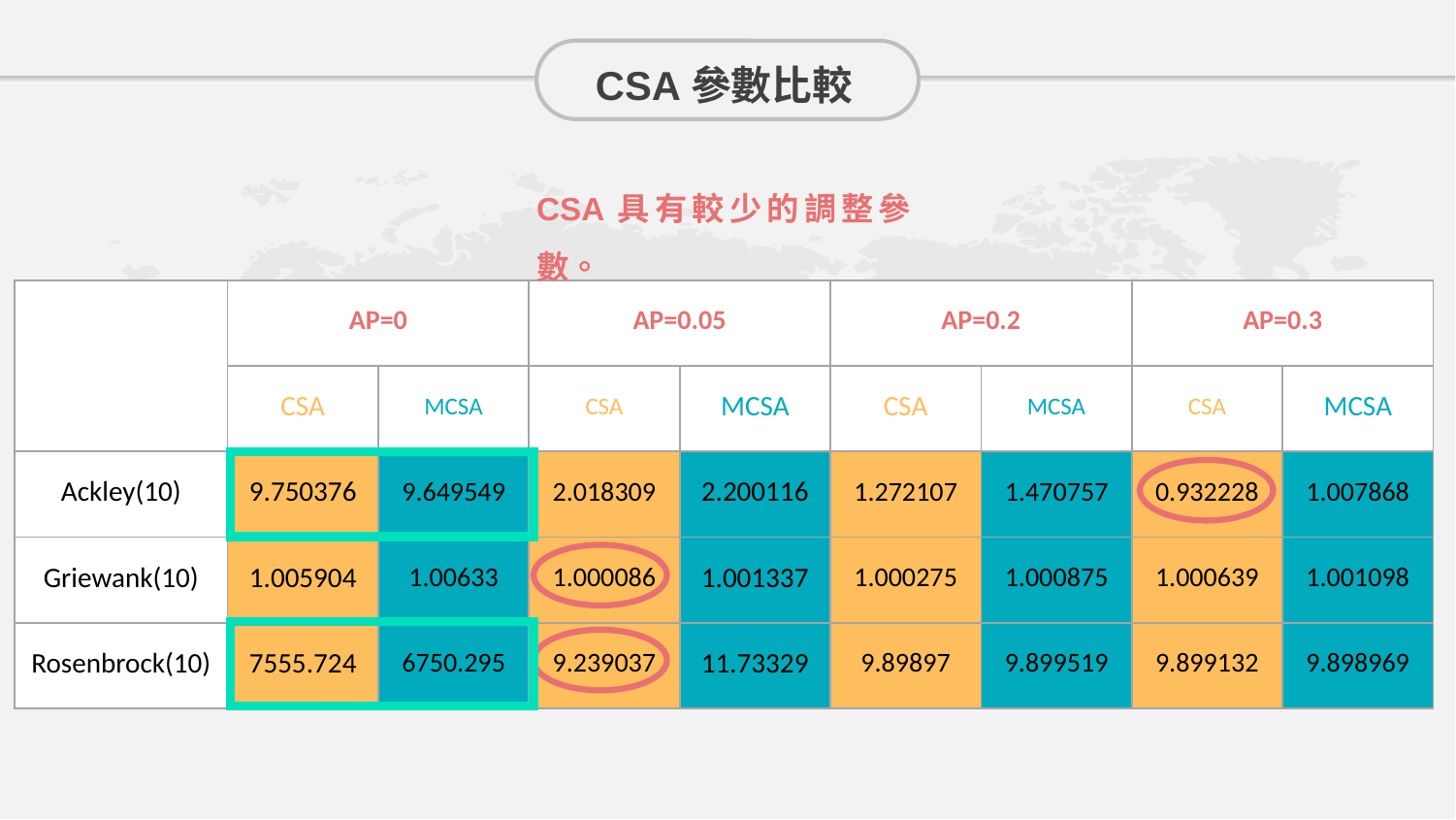

CSA參數比較
CSA具有較少的調整參數。
|  | AP=0 |  | AP=0.05 |  | AP=0.2 |  | AP=0.3 |  |
| --- | --- | --- | --- | --- | --- | --- | --- | --- |
|  | CSA | MCSA | CSA | MCSA | CSA | MCSA | CSA | MCSA |
| Ackley(10) | 9.750376 | 9.649549 | 2.018309 | 2.200116 | 1.272107 | 1.470757 | 0.932228 | 1.007868 |
| Griewank(10) | 1.005904 | 1.00633 | 1.000086 | 1.001337 | 1.000275 | 1.000875 | 1.000639 | 1.001098 |
| Rosenbrock(10) | 7555.724 | 6750.295 | 9.239037 | 11.73329 | 9.89897 | 9.899519 | 9.899132 | 9.898969 |